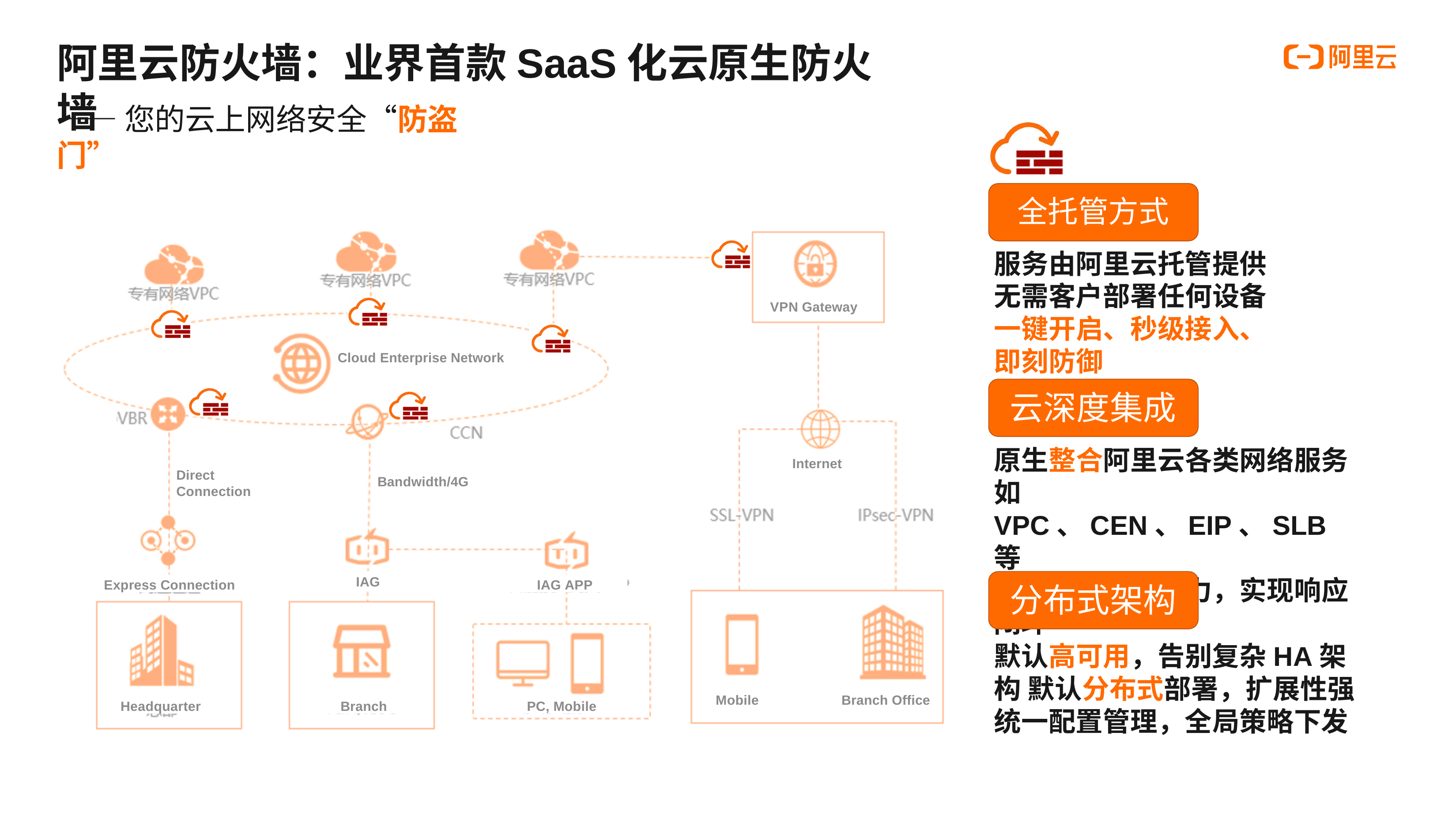

# 阿里云防火墙：业界首款SaaS化云原生防火墙
——您的云上网络安全“防盗门”

全托管方式
服务由阿里云托管提供 无需客户部署任何设备
一键开启、秒级接入、即刻防御

VPN Gateway

Cloud Enterprise Network
云深度集成
原生整合阿里云各类网络服务 如VPC、CEN、EIP、SLB等
联动终端安全能力，实现响应闭环

Internet
Direct  Connection
Bandwidth/4G
IAG

Express Connection
IAG APP
分布式架构
默认高可用，告别复杂HA架构 默认分布式部署，扩展性强
统一配置管理，全局策略下发
Mobile
Branch Office
Headquarter
Branch
PC, Mobile